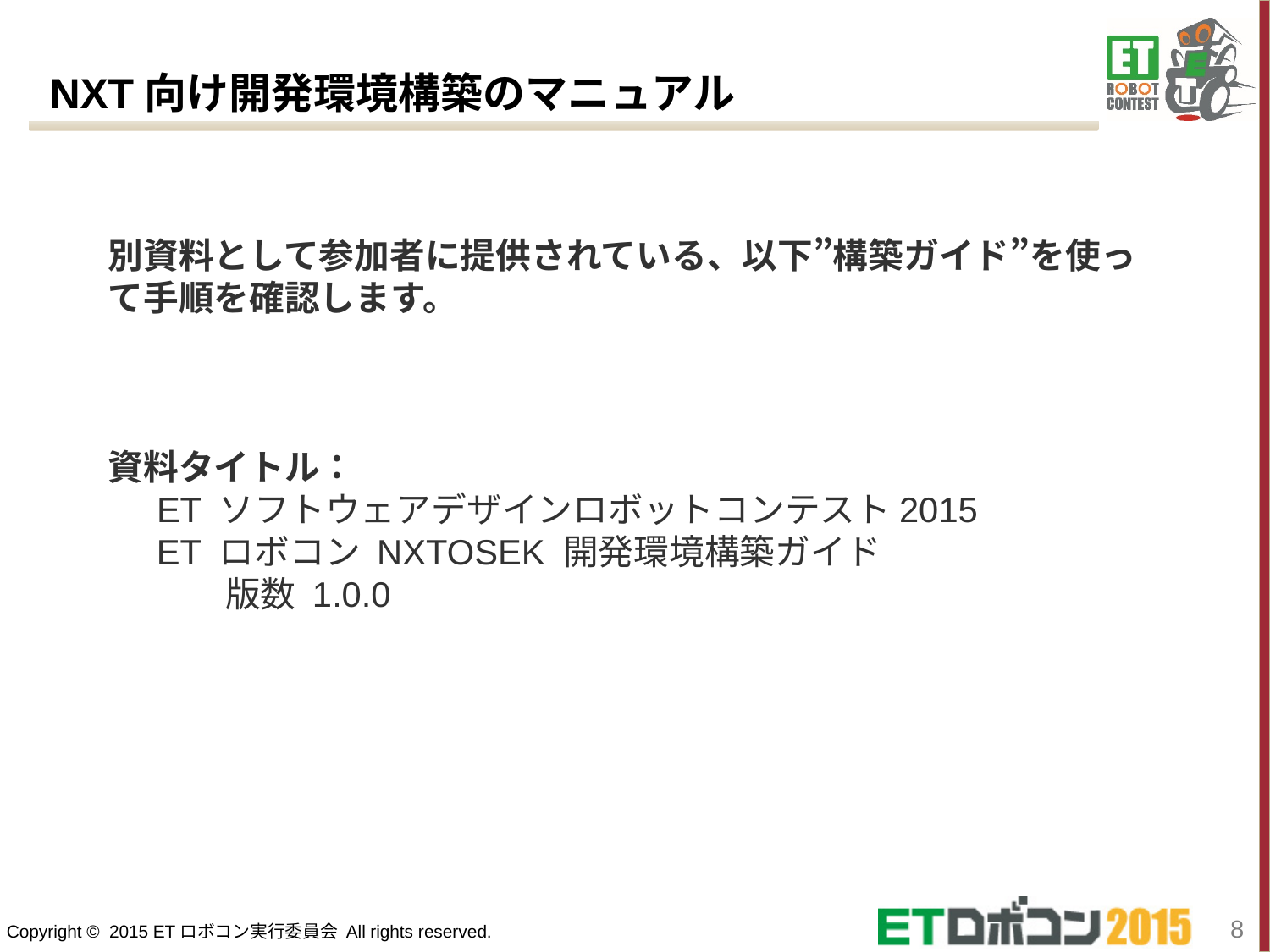

NXT向け開発環境構築のマニュアル
# 別資料として参加者に提供されている、以下”構築ガイド”を使って手順を確認します。 資料タイトル： ET ソフトウェアデザインロボットコンテスト2015 ET ロボコン nxtOSEK 開発環境構築ガイド 版数 1.0.0
8